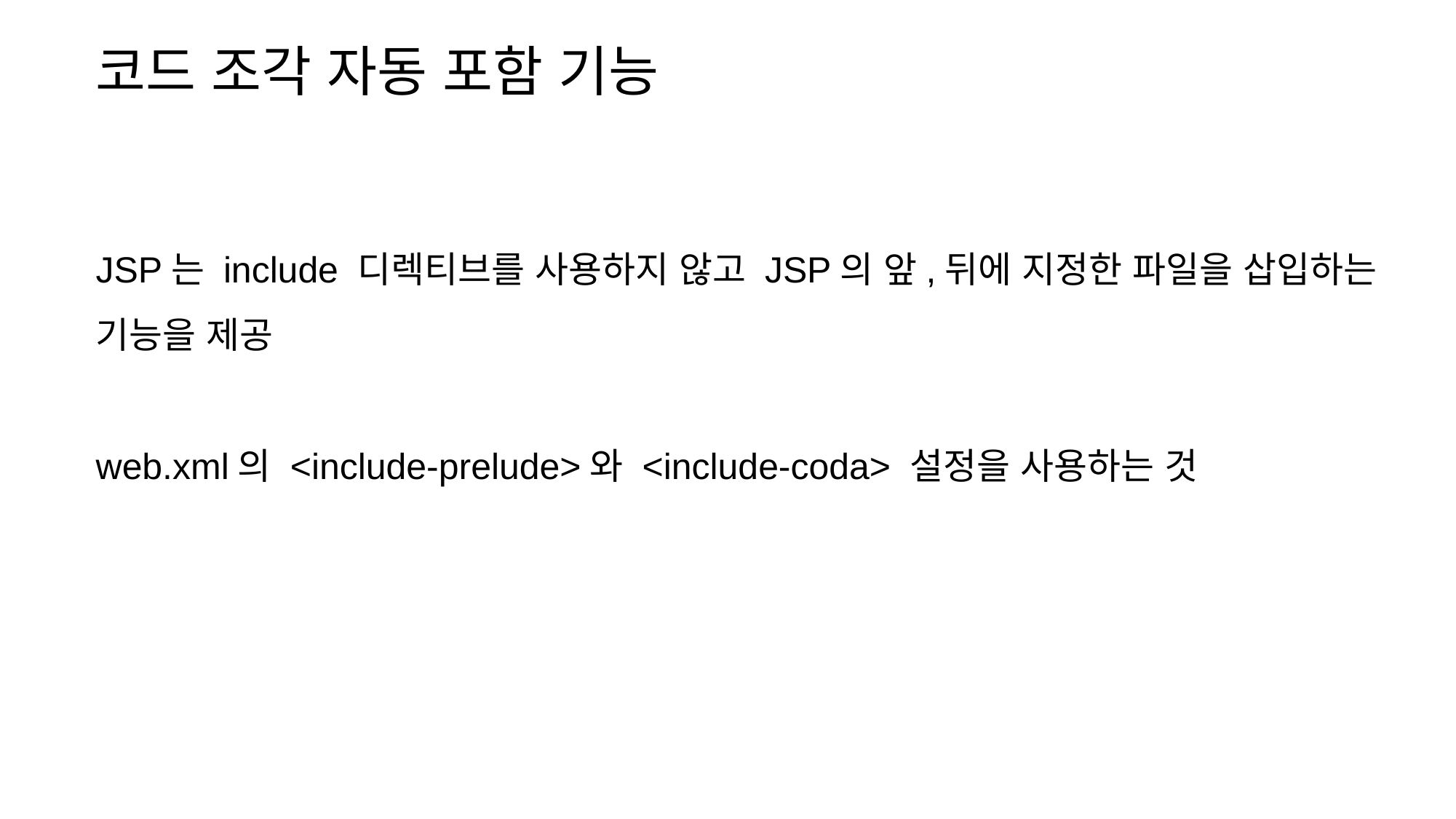

코드 조각 자동 포함 기능
JSP는 include 디렉티브를 사용하지 않고 JSP의 앞,뒤에 지정한 파일을 삽입하는 기능을 제공

web.xml의 <include-prelude>와 <include-coda> 설정을 사용하는 것